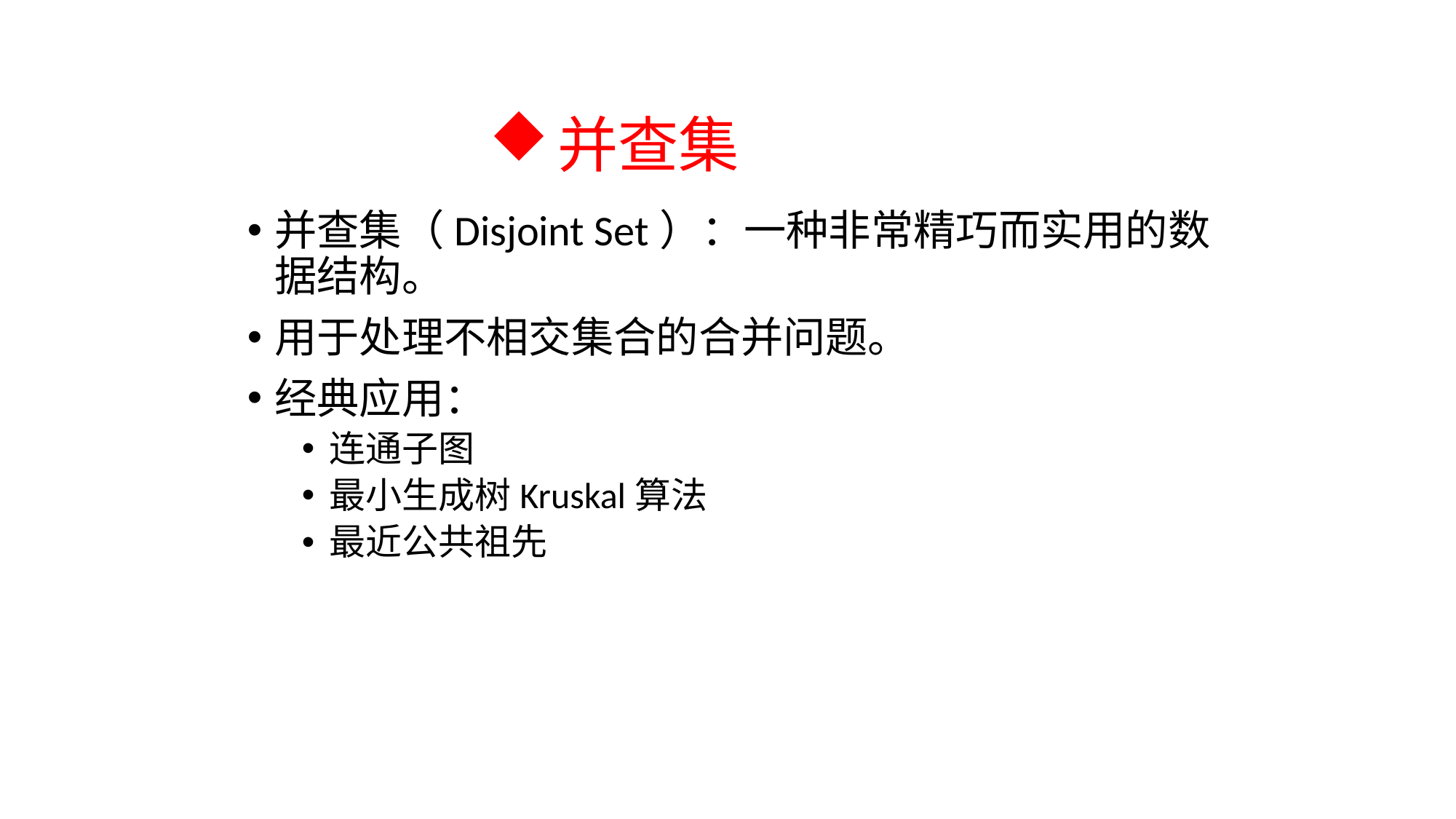

# 并查集
并查集（Disjoint Set）：一种非常精巧而实用的数据结构。
用于处理不相交集合的合并问题。
经典应用：
连通子图
最小生成树Kruskal算法
最近公共祖先